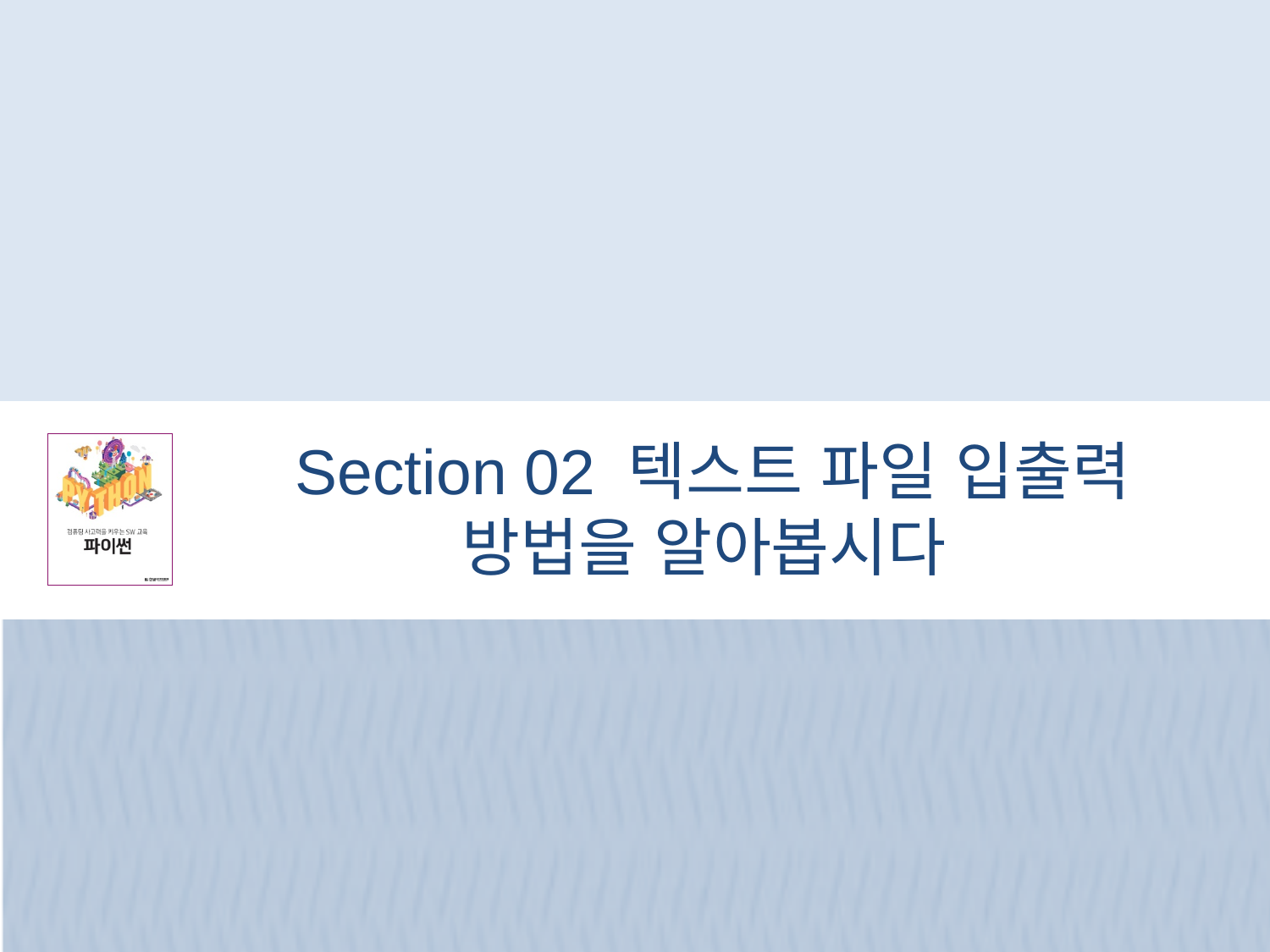

# Section 02 텍스트 파일 입출력 방법을 알아봅시다